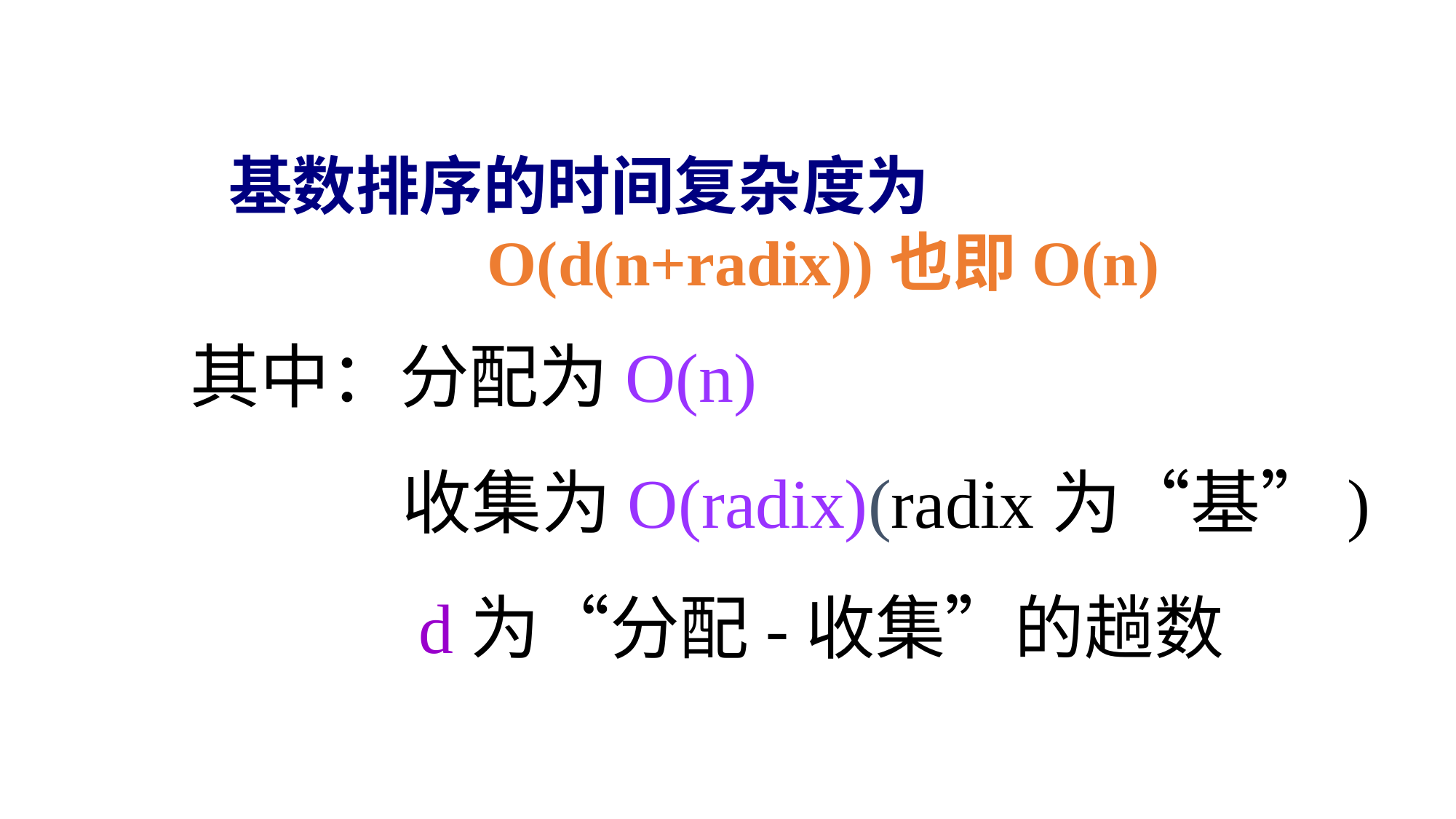

基数排序的时间复杂度为
                  O(d(n+radix))也即O(n)
其中：分配为O(n)
      　  收集为O(radix)(radix为“基”)
      　  d为“分配-收集”的趟数